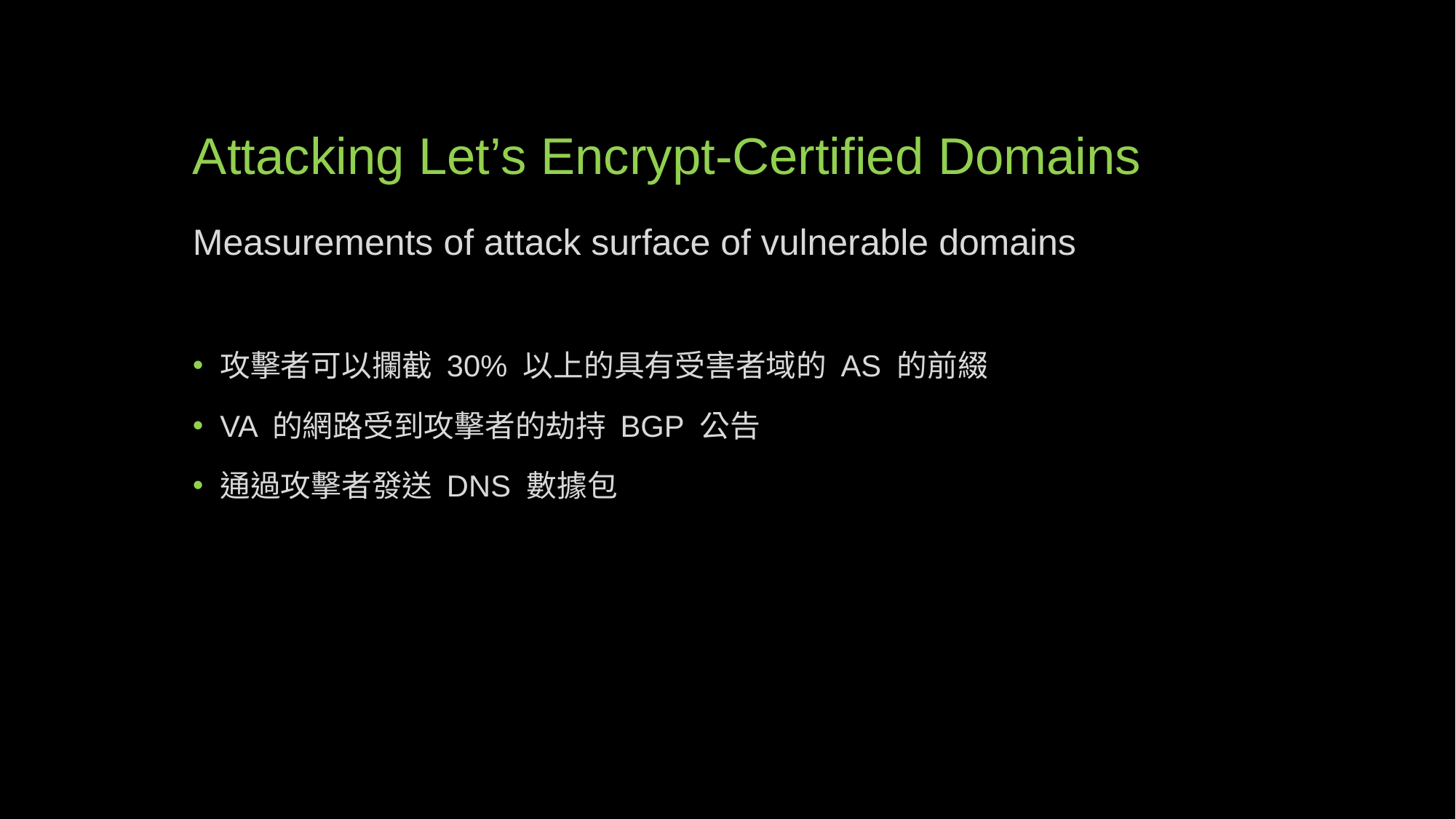

# Attacking Let’s Encrypt-Certified Domains
Measurements of attack surface of vulnerable domains

攻擊者可以攔截 30% 以上的具有受害者域的 AS 的前綴
VA 的網路受到攻擊者的劫持 BGP 公告
通過攻擊者發送 DNS 數據包